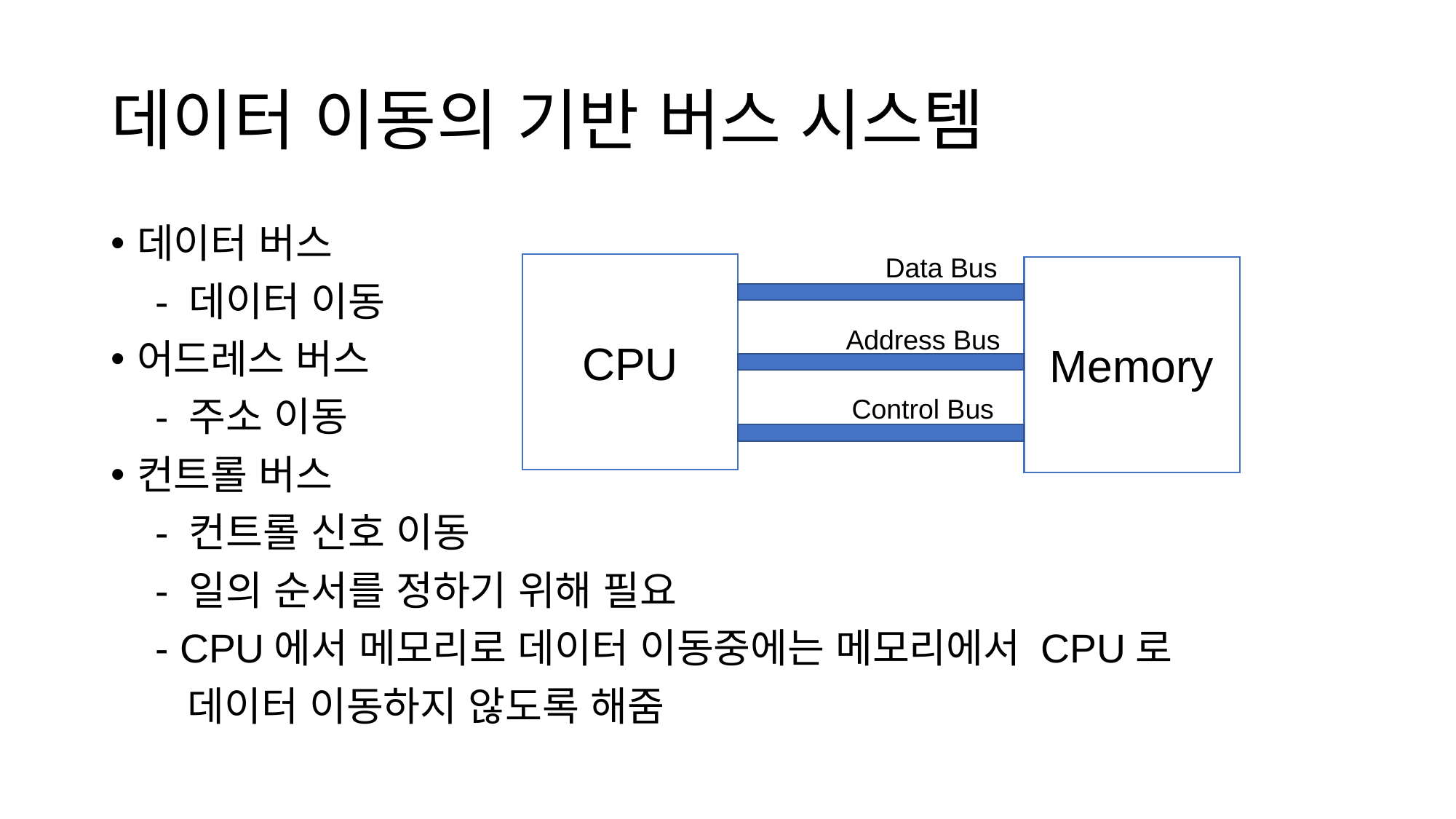

# 데이터 이동의 기반 버스 시스템
데이터 버스
    - 데이터 이동
어드레스 버스
    - 주소 이동
컨트롤 버스
    - 컨트롤 신호 이동
    - 일의 순서를 정하기 위해 필요
    - CPU에서 메모리로 데이터 이동중에는 메모리에서 CPU로
      데이터 이동하지 않도록 해줌
Data Bus
CPU
Memory

Address Bus

Control Bus